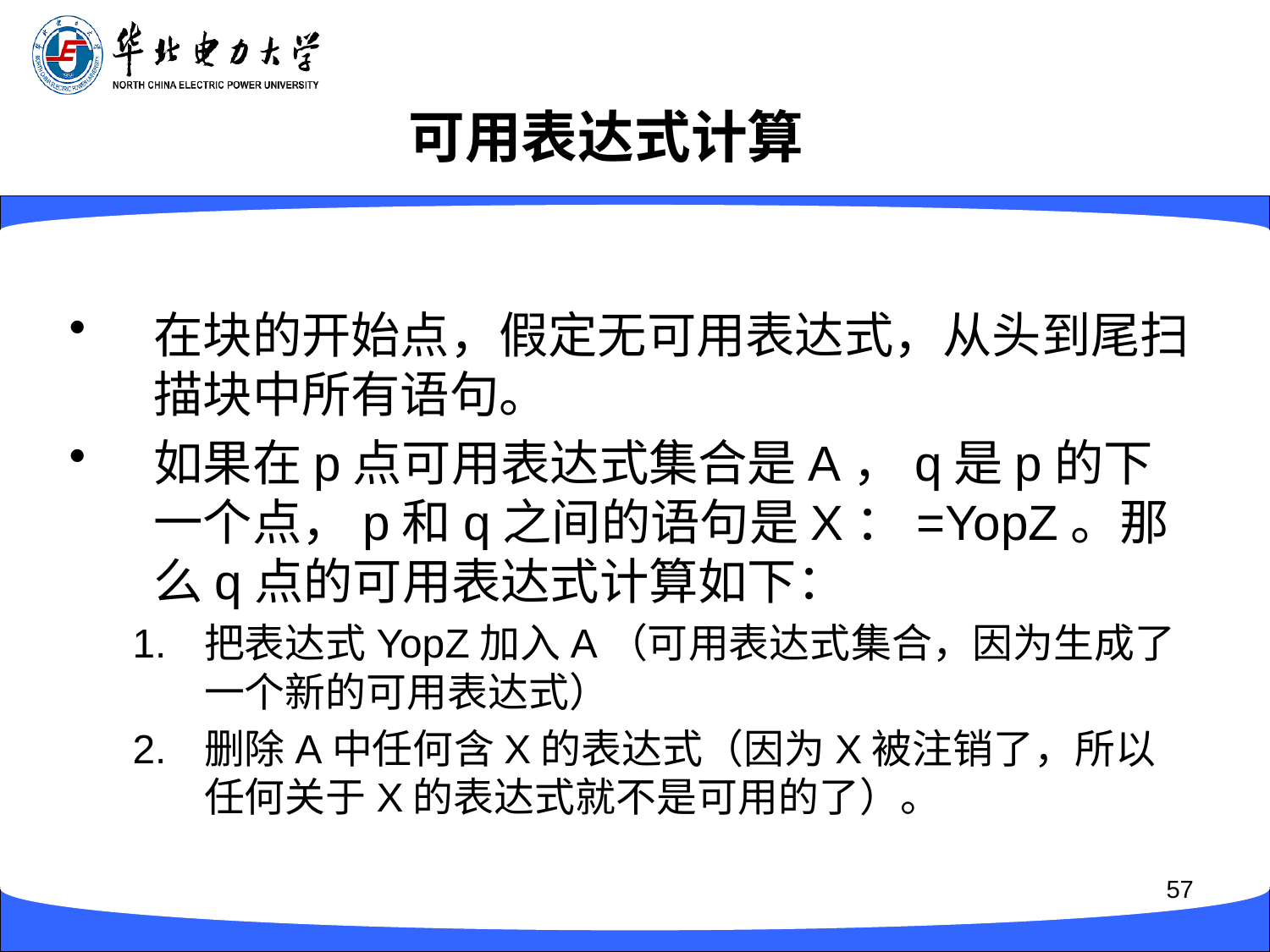

# 可用表达式计算
在块的开始点，假定无可用表达式，从头到尾扫描块中所有语句。
如果在p点可用表达式集合是A，q是p的下一个点，p和q之间的语句是X：=YopZ。那么q点的可用表达式计算如下：
把表达式YopZ加入A（可用表达式集合，因为生成了一个新的可用表达式）
删除A中任何含X的表达式（因为X被注销了，所以任何关于X的表达式就不是可用的了）。
57